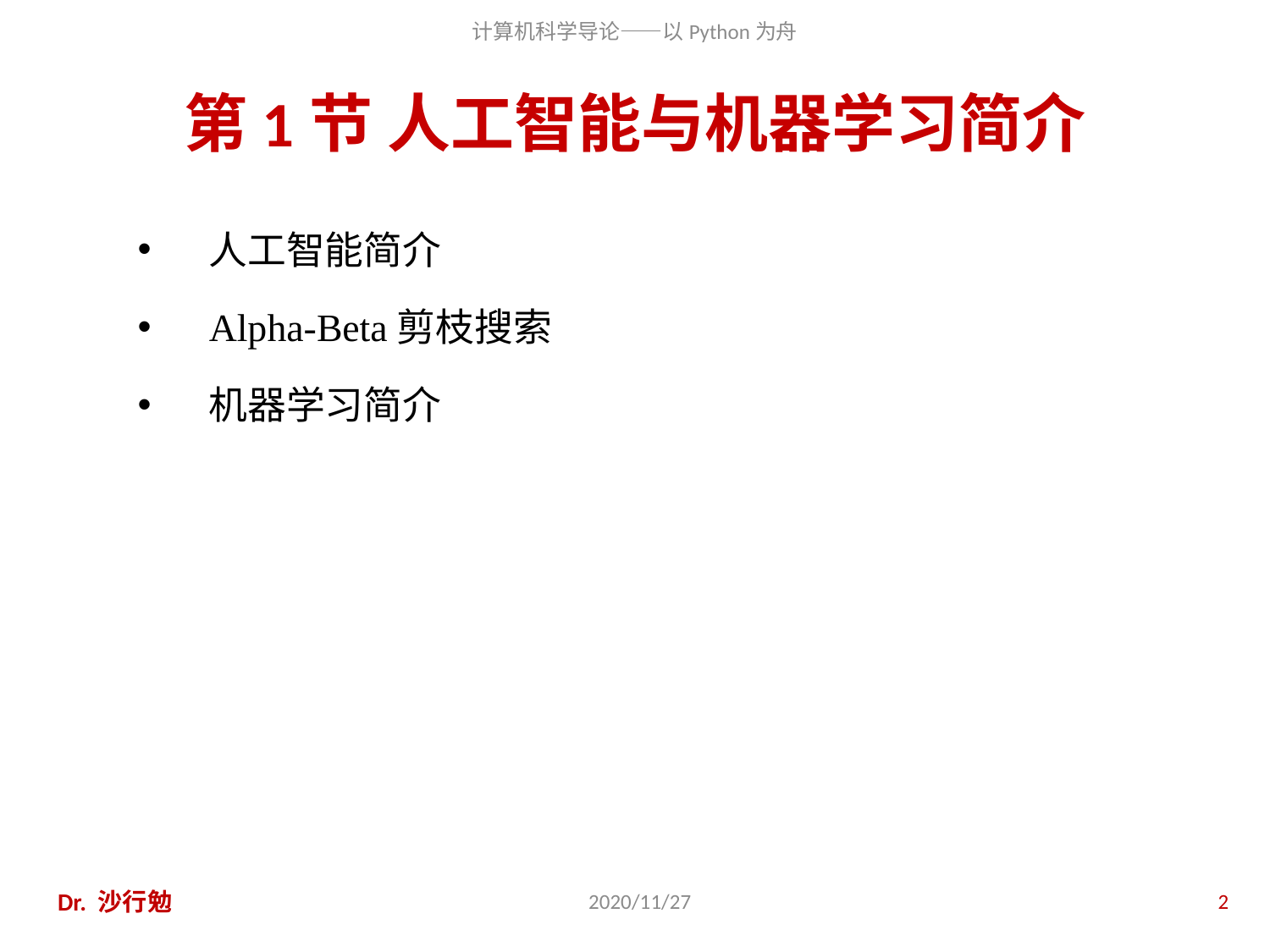

# 第1节 人工智能与机器学习简介
人工智能简介
Alpha-Beta剪枝搜索
机器学习简介
Dr. 沙行勉
2020/11/27
2